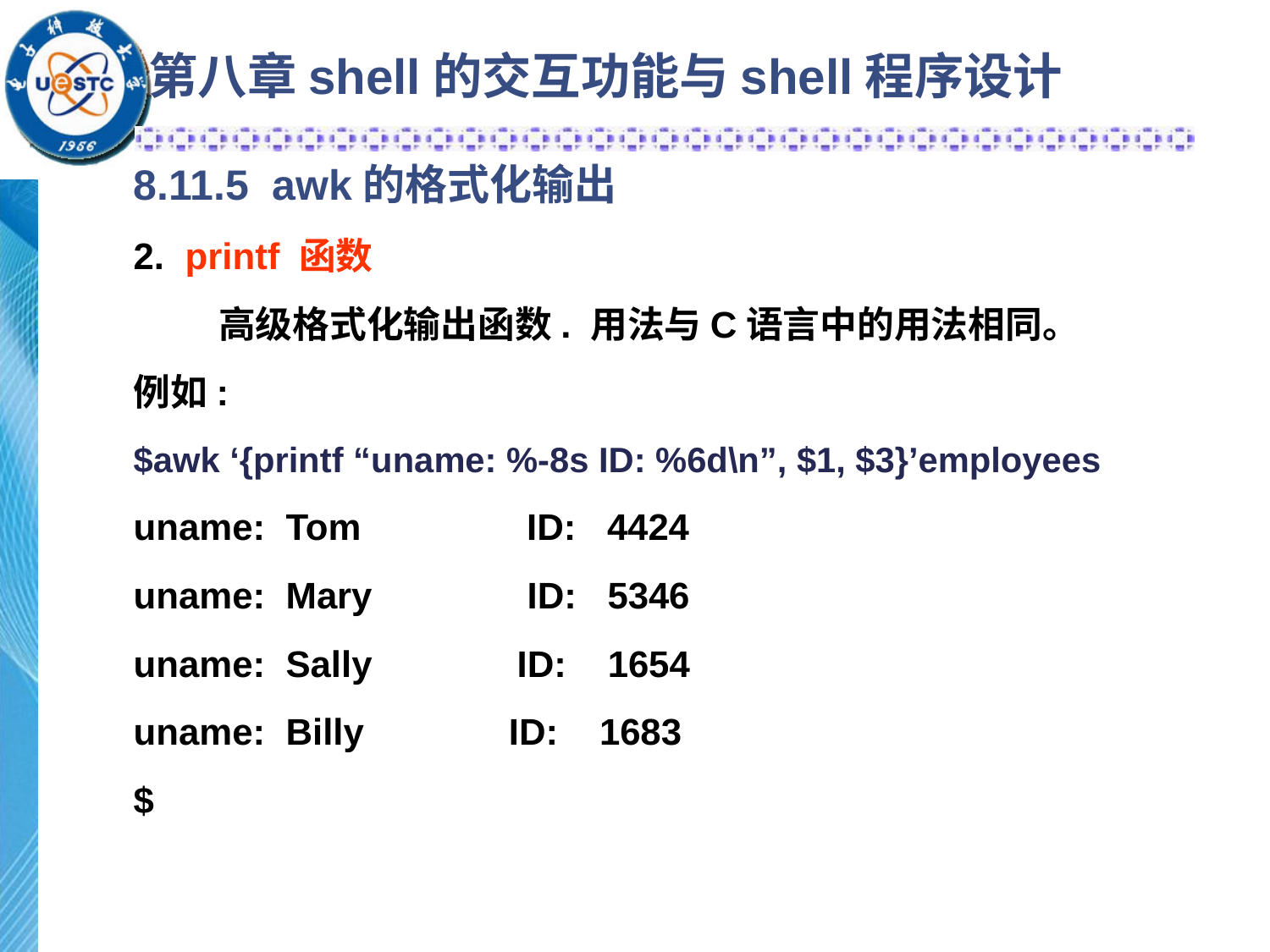

第八章shell的交互功能与shell程序设计
8.11.5  awk的格式化输出
2.  printf 函数
         高级格式化输出函数. 用法与C语言中的用法相同。
例如:
$awk ‘{printf “uname: %-8s ID: %6d\n”, $1, $3}’employees
uname:  Tom                ID:   4424
uname:  Mary               ID:   5346
uname:  Sally              ID:    1654
uname:  Billy              ID:    1683
$